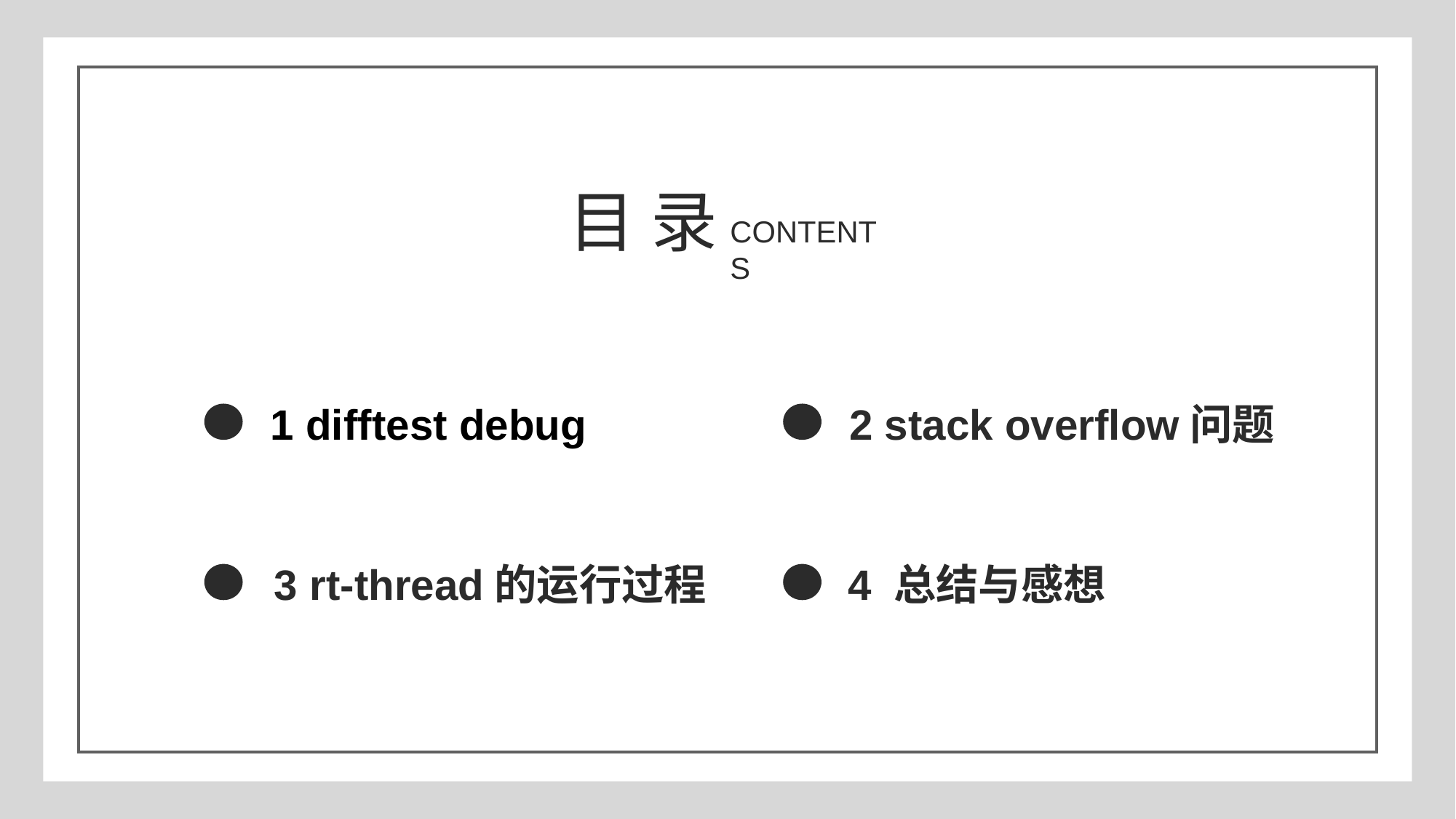

目 录
CONTENTS
1 difftest debug
2 stack overflow问题

3 rt-thread的运行过程
4 总结与感想